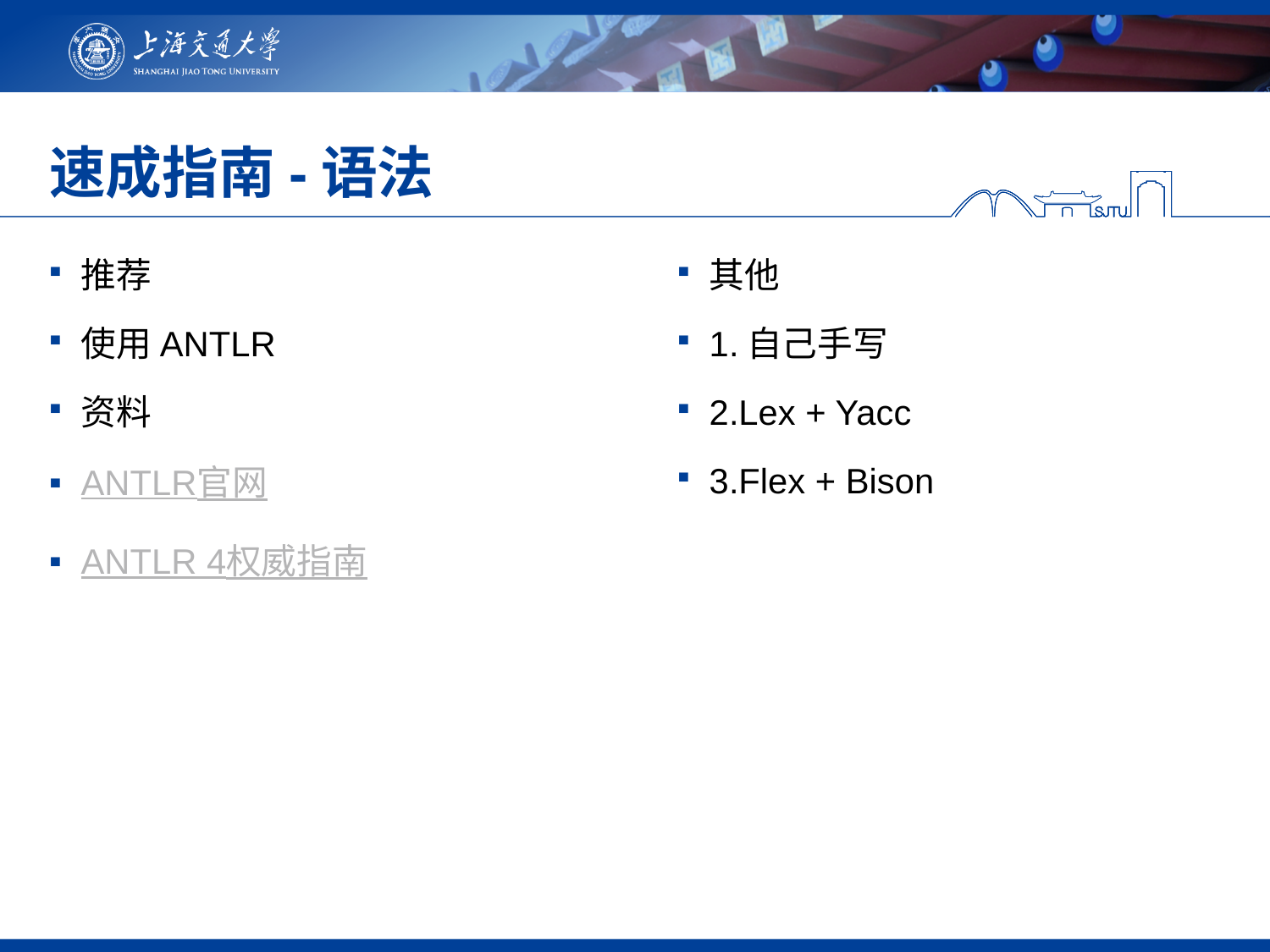

# 速成指南-语法
推荐
使用ANTLR
资料
ANTLR官网
ANTLR 4权威指南
其他
1.自己手写
2.Lex + Yacc
3.Flex + Bison